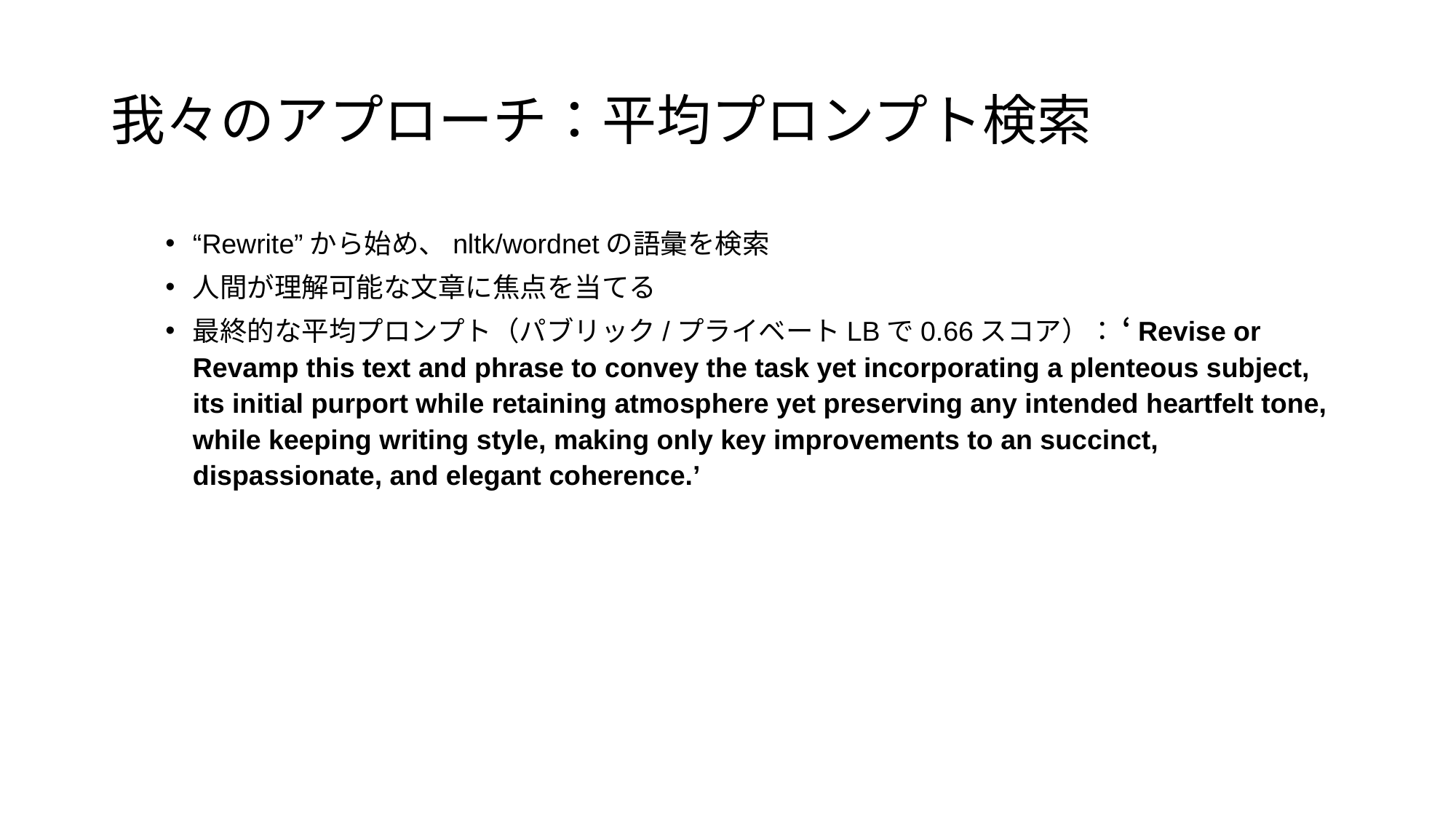

# 我々のアプローチ：平均プロンプト検索
“Rewrite”から始め、nltk/wordnetの語彙を検索
人間が理解可能な文章に焦点を当てる
最終的な平均プロンプト（パブリック/プライベートLBで0.66スコア）： ‘Revise or Revamp this text and phrase to convey the task yet incorporating a plenteous subject, its initial purport while retaining atmosphere yet preserving any intended heartfelt tone, while keeping writing style, making only key improvements to an succinct, dispassionate, and elegant coherence.’